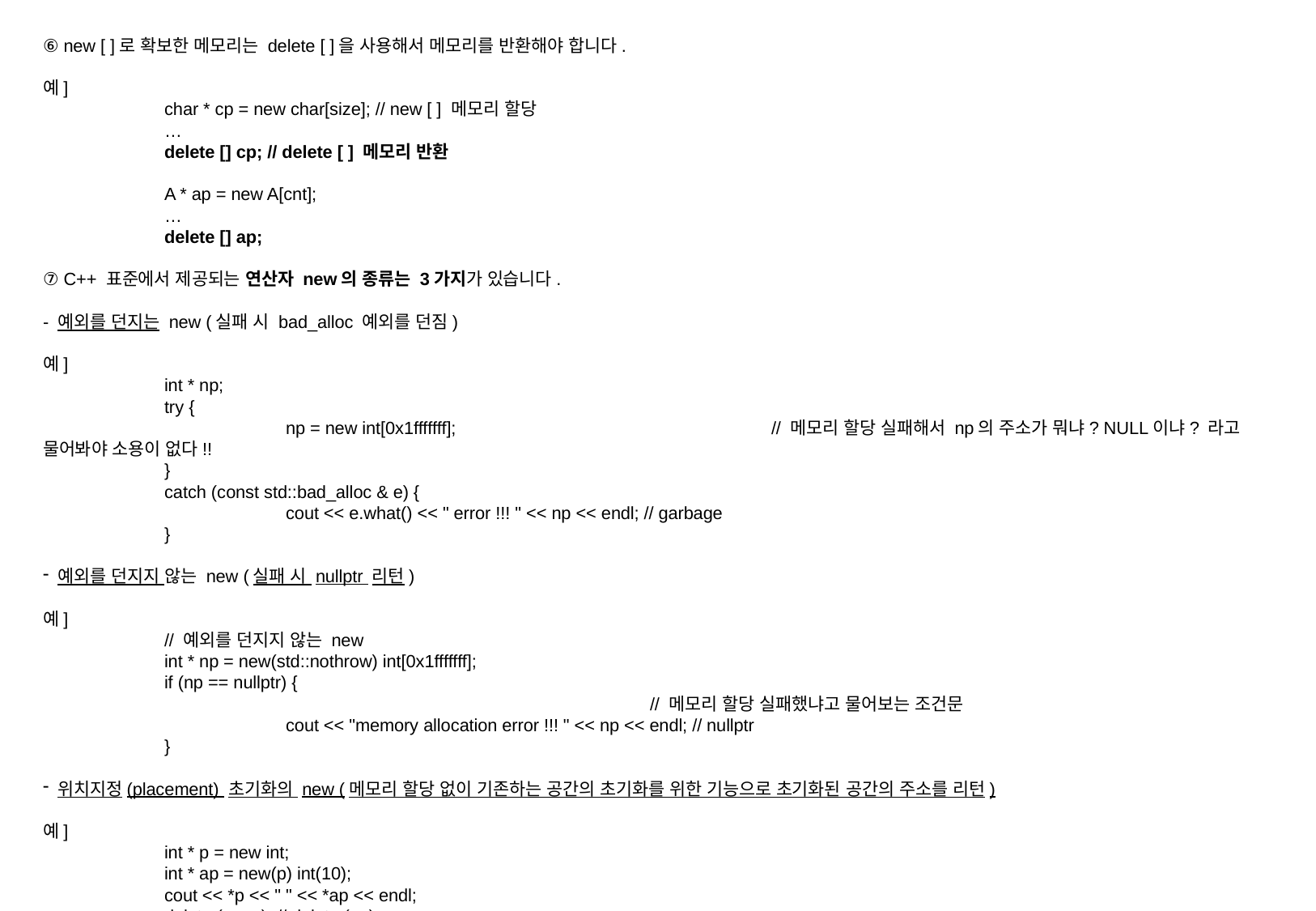

⑥ new [ ]로 확보한 메모리는 delete [ ]을 사용해서 메모리를 반환해야 합니다.

예]
	char * cp = new char[size]; // new [ ] 메모리 할당
	…
	delete [] cp; // delete [ ] 메모리 반환

	A * ap = new A[cnt];
	…
	delete [] ap;

⑦ C++ 표준에서 제공되는 연산자 new의 종류는 3가지가 있습니다.

- 예외를 던지는 new (실패 시 bad_alloc 예외를 던짐)

예]
	int * np;
	try {
		np = new int[0x1fffffff];			// 메모리 할당 실패해서 np의 주소가 뭐냐? NULL이냐? 라고 물어봐야 소용이 없다!!
	}
	catch (const std::bad_alloc & e) {
		cout << e.what() << " error !!! " << np << endl; // garbage
	}

 예외를 던지지 않는 new (실패 시 nullptr 리턴)

예]
	// 예외를 던지지 않는 new
	int * np = new(std::nothrow) int[0x1fffffff];
	if (np == nullptr) {													// 메모리 할당 실패했냐고 물어보는 조건문
		cout << "memory allocation error !!! " << np << endl; // nullptr
	}

 위치지정(placement) 초기화의 new (메모리 할당 없이 기존하는 공간의 초기화를 위한 기능으로 초기화된 공간의 주소를 리턴)

예]
	int * p = new int;
	int * ap = new(p) int(10);
	cout << *p << " " << *ap << endl;
	delete (p, ap); // delete (ap);